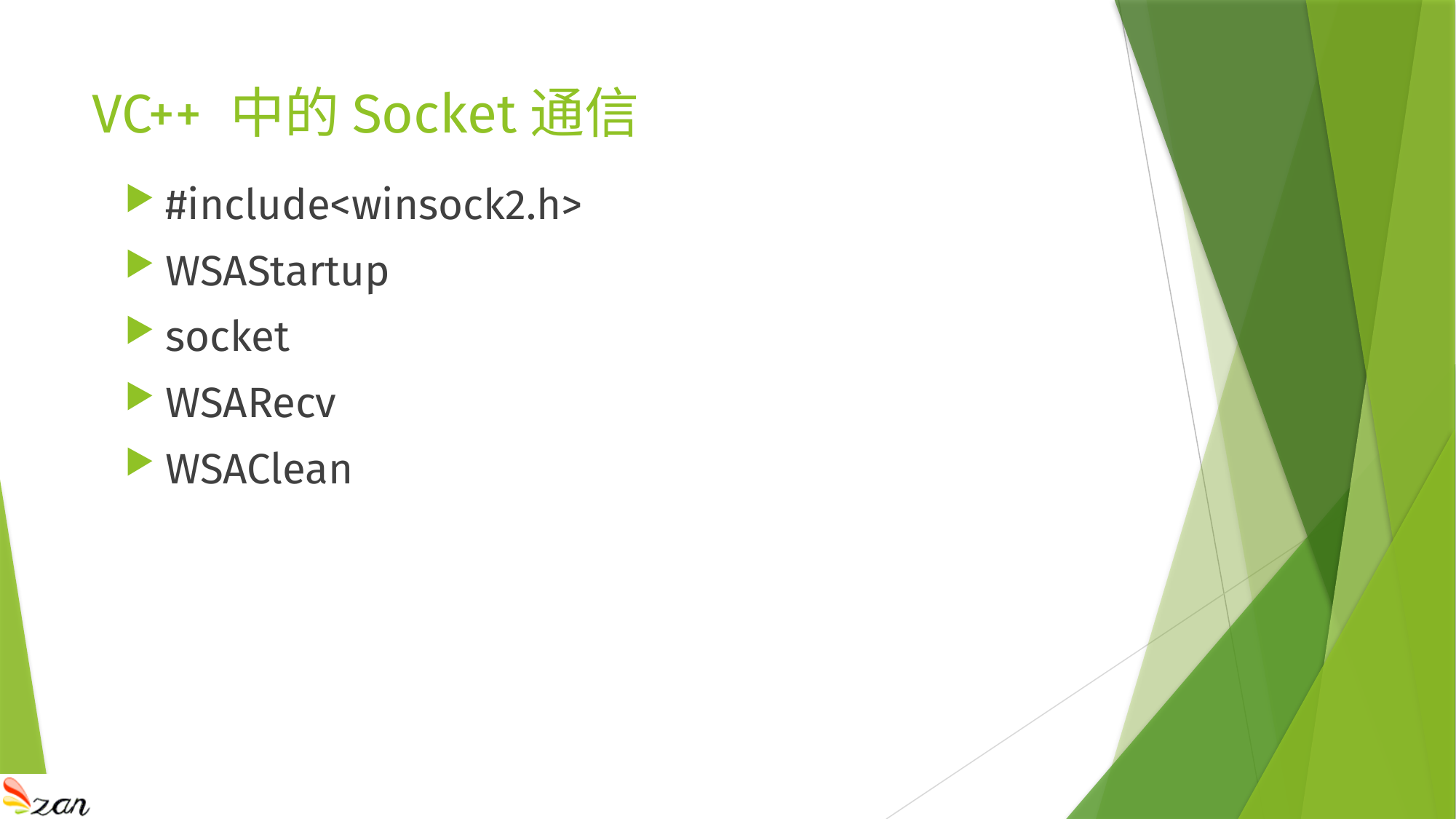

# VC++ 中的Socket通信
#include<winsock2.h>
WSAStartup
socket
WSARecv
WSAClean